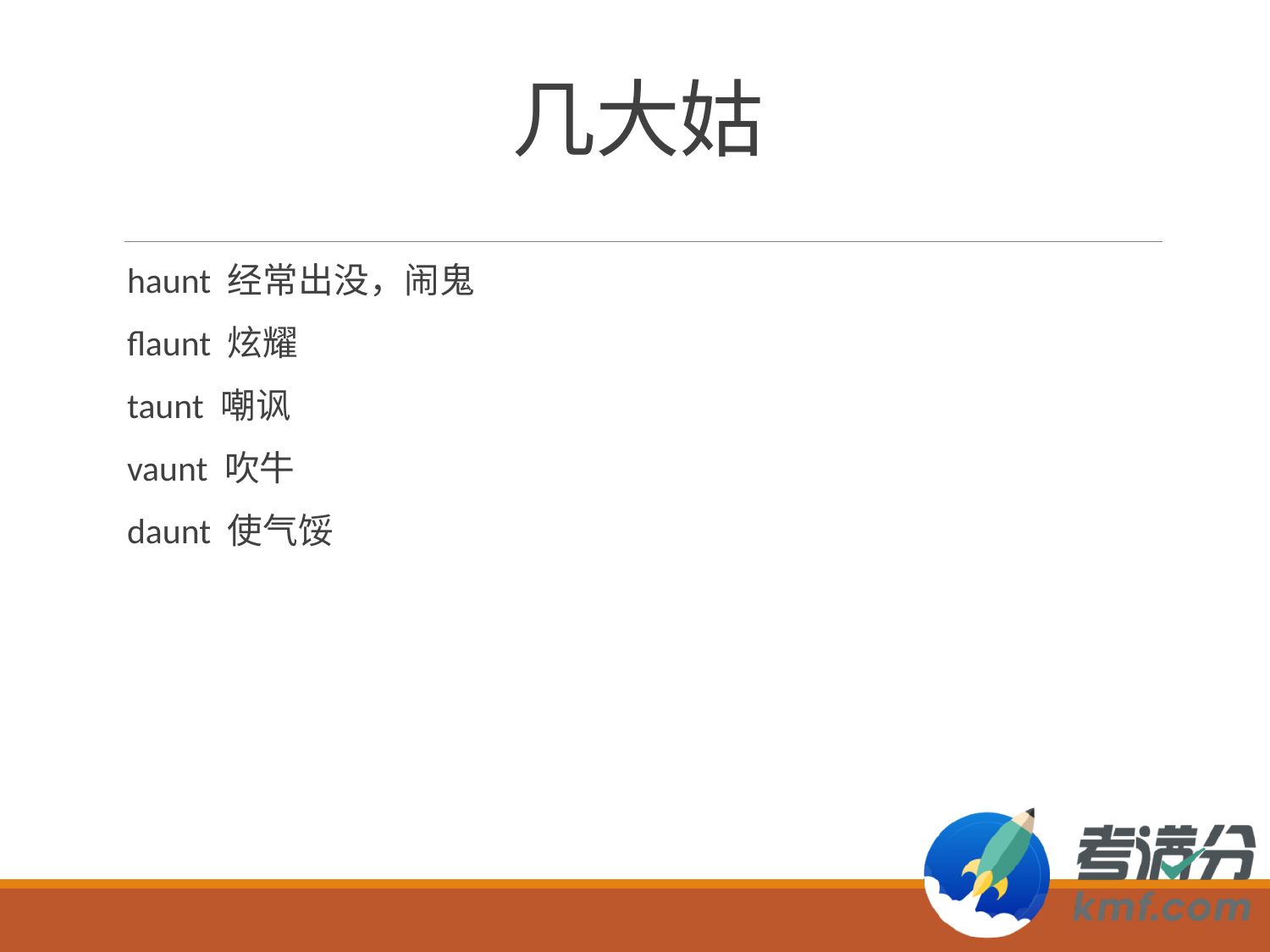

# 几大姑
haunt 经常出没，闹鬼
flaunt 炫耀
taunt 嘲讽
vaunt 吹牛
daunt 使气馁